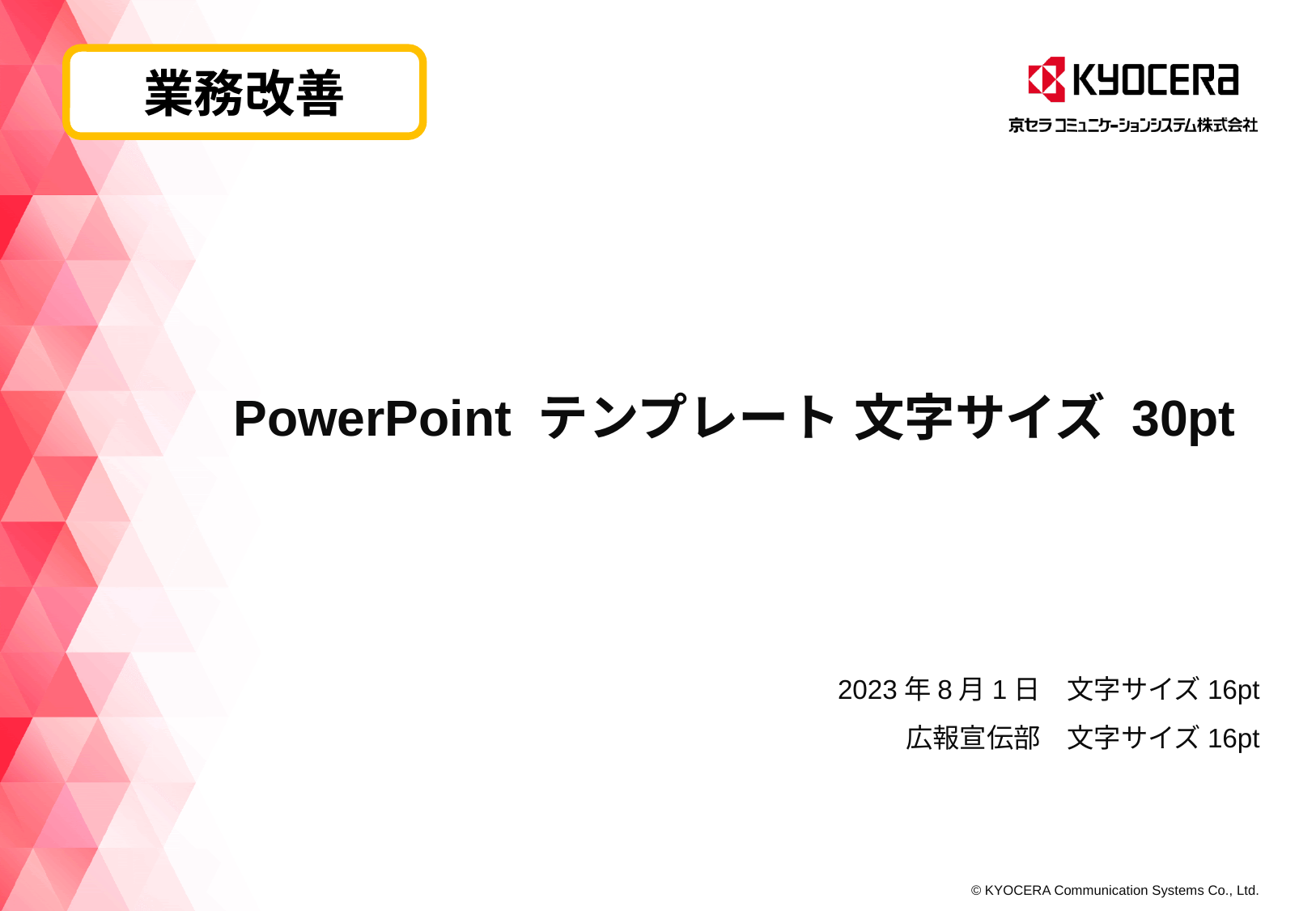

業務改善
PowerPoint テンプレート 文字サイズ 30pt
2023年8月1日　文字サイズ16pt
広報宣伝部　文字サイズ16pt